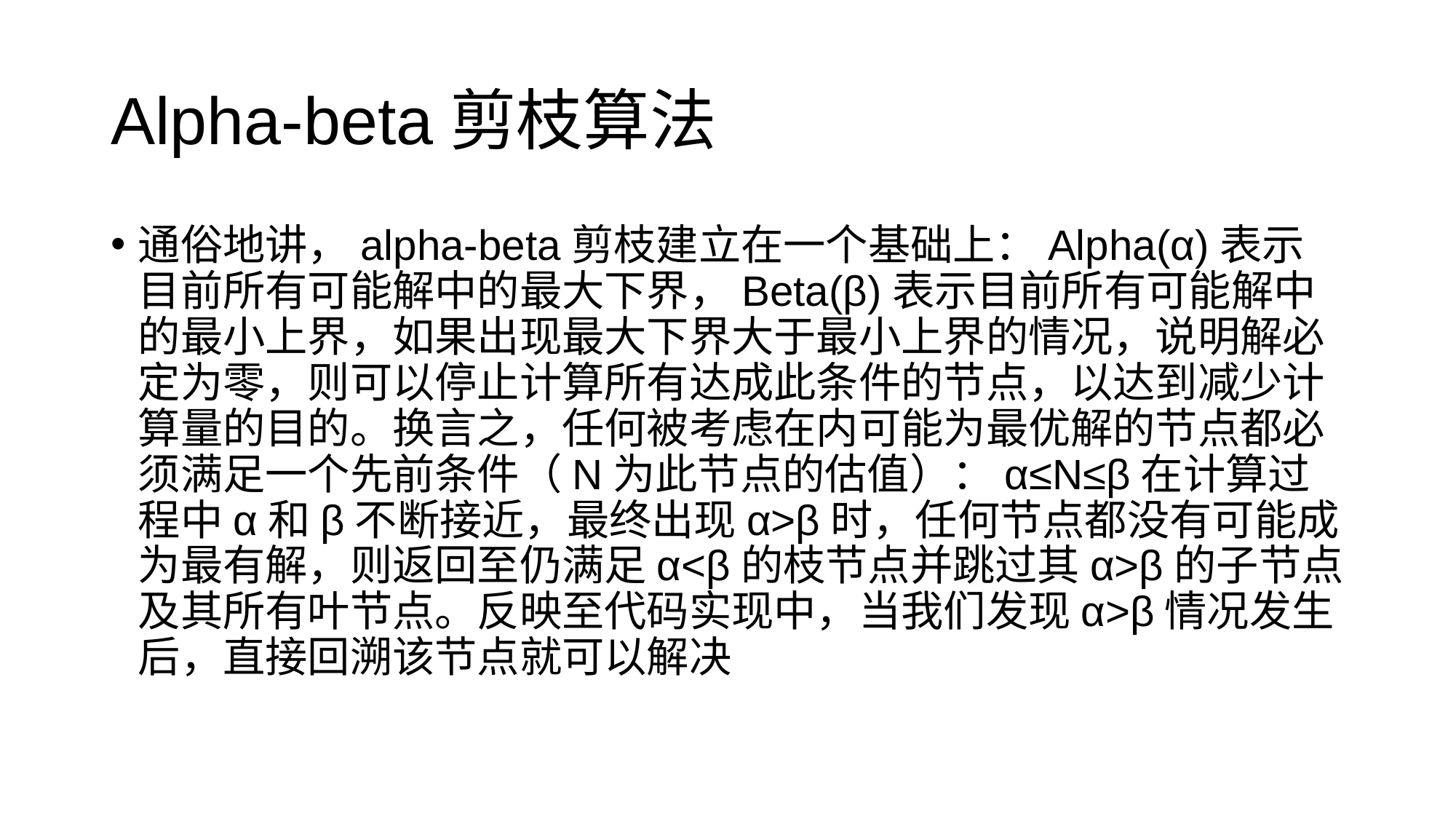

# Alpha-beta剪枝算法
通俗地讲，alpha-beta剪枝建立在一个基础上：Alpha(α)表示目前所有可能解中的最大下界，Beta(β)表示目前所有可能解中的最小上界，如果出现最大下界大于最小上界的情况，说明解必定为零，则可以停止计算所有达成此条件的节点，以达到减少计算量的目的。换言之，任何被考虑在内可能为最优解的节点都必须满足一个先前条件（N为此节点的估值）：α≤N≤β在计算过程中α和β不断接近，最终出现α>β时，任何节点都没有可能成为最有解，则返回至仍满足α<β的枝节点并跳过其α>β的子节点及其所有叶节点。反映至代码实现中，当我们发现α>β情况发生后，直接回溯该节点就可以解决